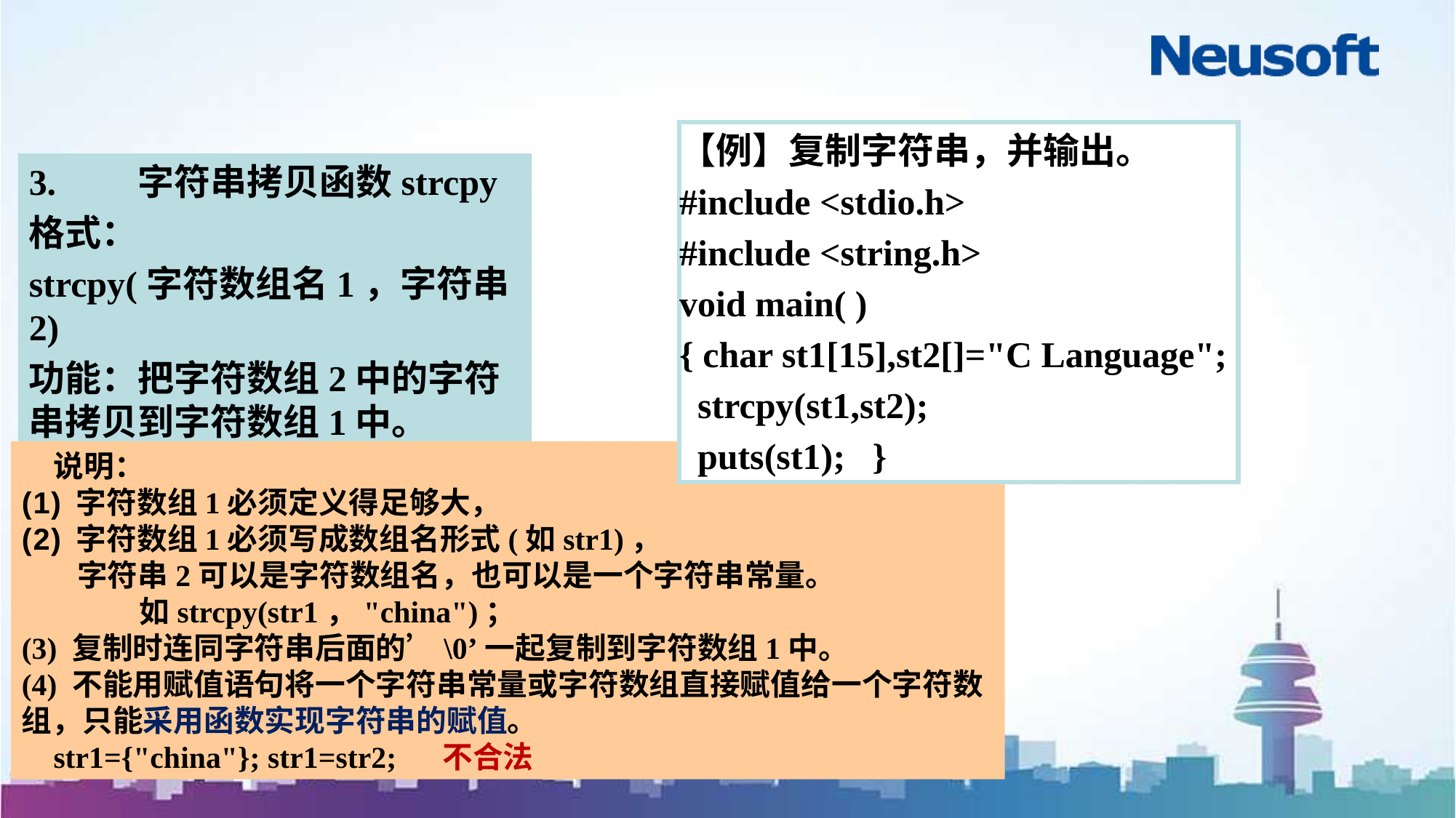

#
【例】复制字符串，并输出。
#include <stdio.h>
#include <string.h>
void main( )
{ char st1[15],st2[]="C Language";
  strcpy(st1,st2);
  puts(st1);   }
3.	字符串拷贝函数strcpy
格式：
strcpy(字符数组名1，字符串2)
功能：把字符数组2中的字符串拷贝到字符数组1中。
说明：
字符数组1必须定义得足够大，
字符数组1必须写成数组名形式(如str1)，
       字符串2可以是字符数组名，也可以是一个字符串常量。
                如strcpy(str1，"china")；
(3) 复制时连同字符串后面的’\0’一起复制到字符数组1中。
(4) 不能用赋值语句将一个字符串常量或字符数组直接赋值给一个字符数组，只能采用函数实现字符串的赋值。
str1={"china"}; str1=str2;     不合法